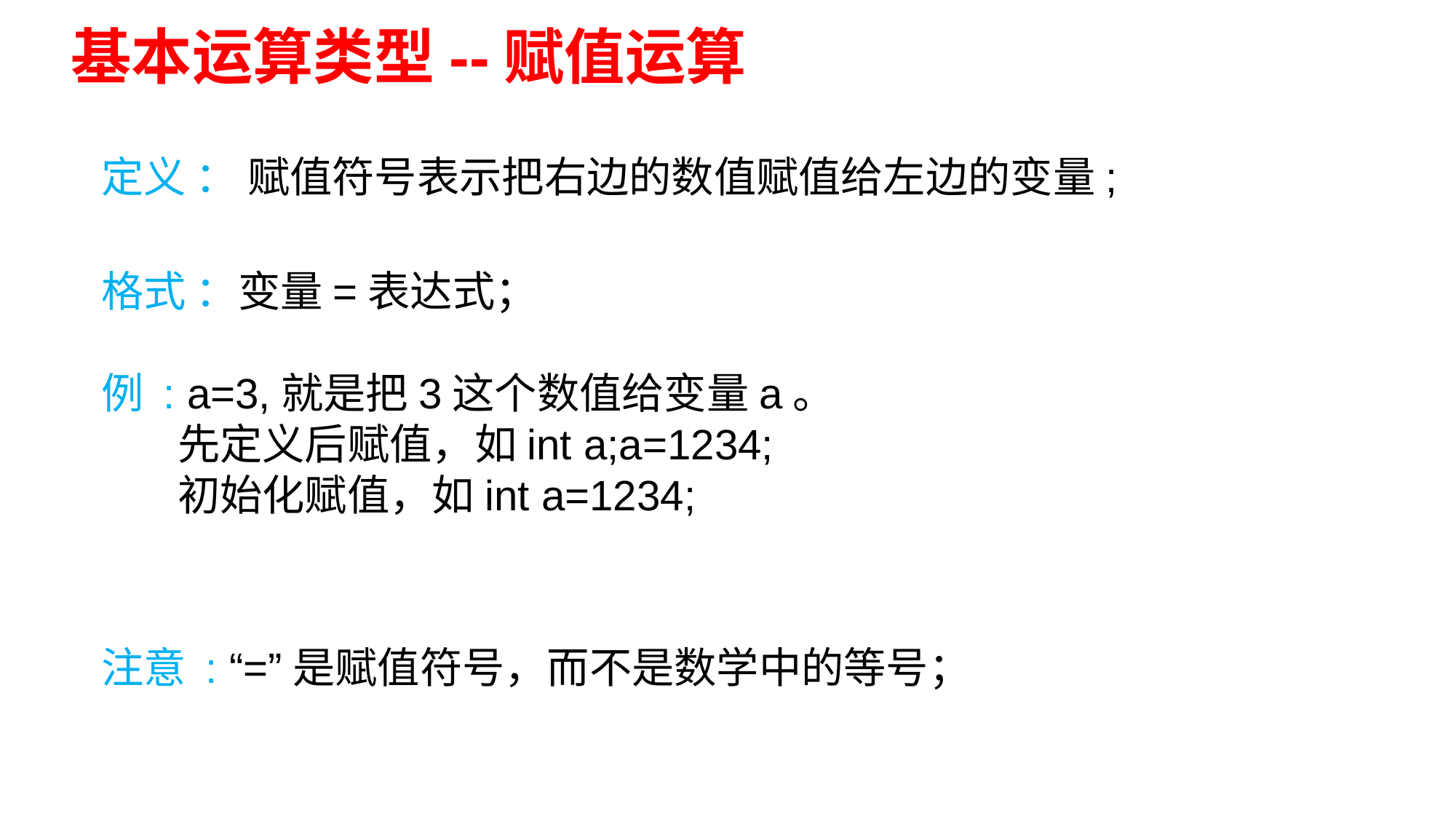

基本运算类型--赋值运算
定义 ： 赋值符号表示把右边的数值赋值给左边的变量;

格式 ：变量=表达式；

例 : a=3,就是把3这个数值给变量a。
       先定义后赋值，如int a;a=1234;
       初始化赋值，如int a=1234;
注意 : “=”是赋值符号，而不是数学中的等号；